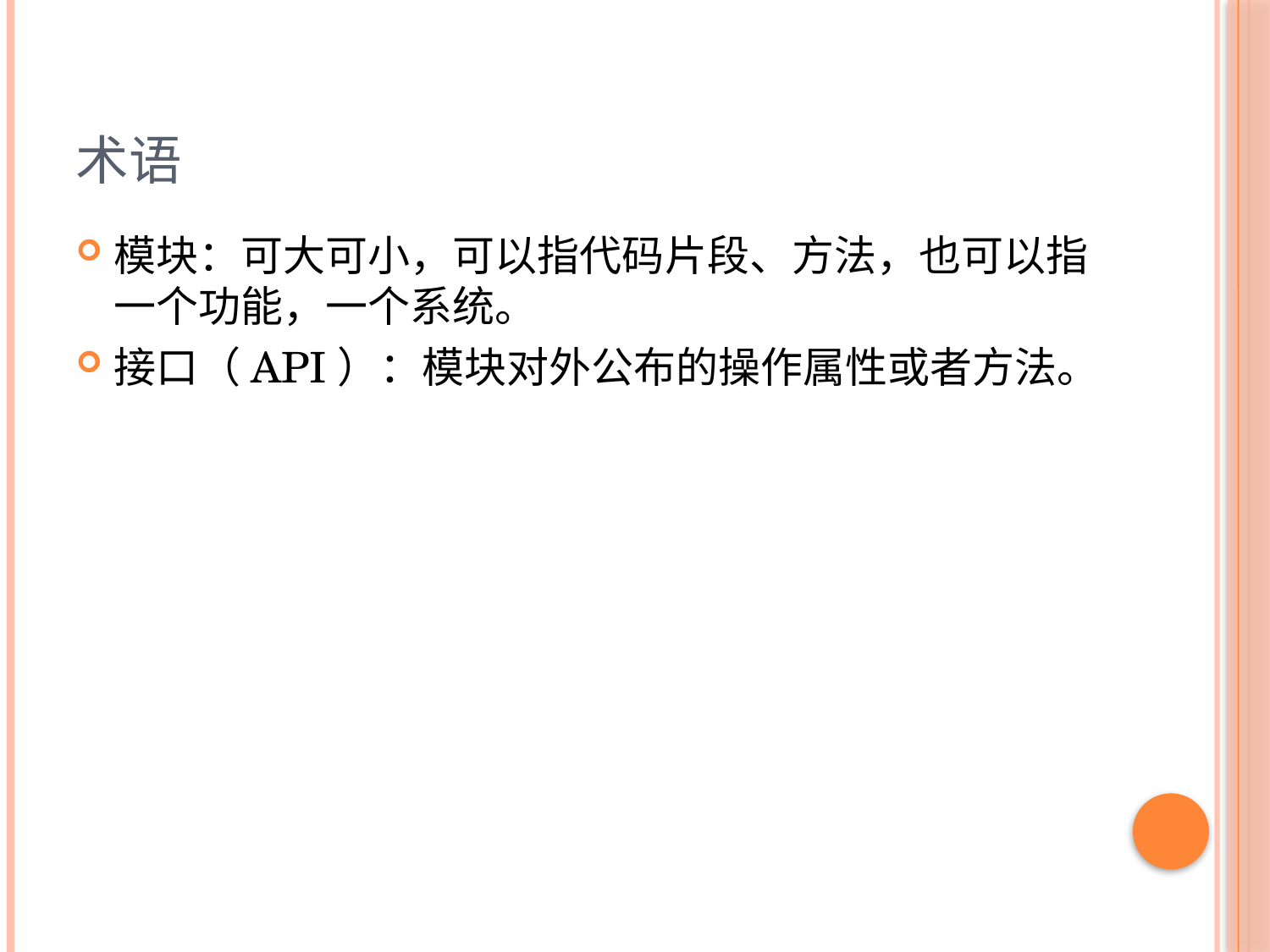

# 术语
模块：可大可小，可以指代码片段、方法，也可以指一个功能，一个系统。
接口（API）：模块对外公布的操作属性或者方法。